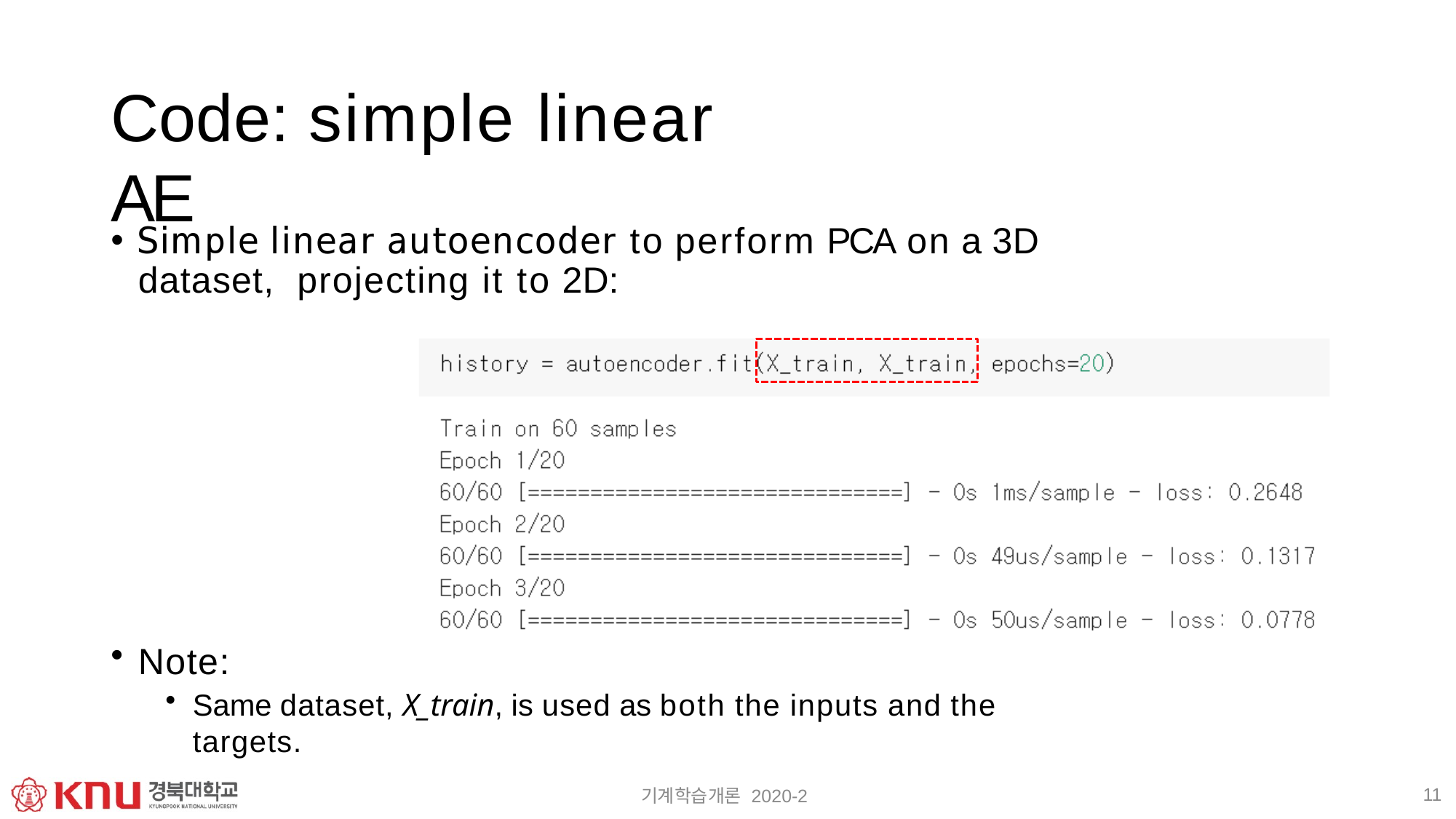

# Code: simple linear AE
Simple linear autoencoder to perform PCA on a 3D dataset,  projecting it to 2D:

Note:
Same dataset, X_train, is used as both the inputs and the targets.
11
기계학습개론 2020-2